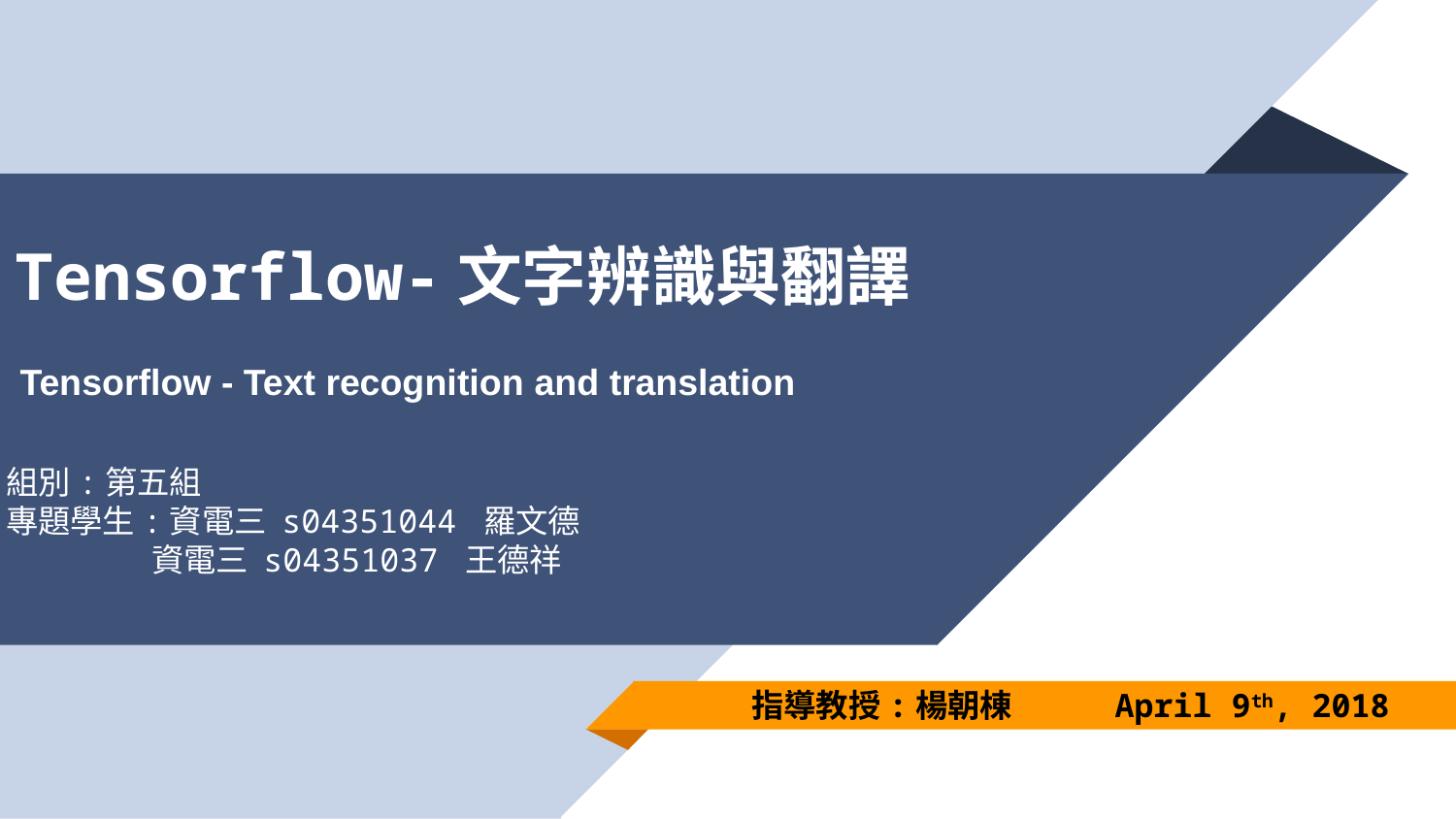

# Tensorflow-文字辨識與翻譯
Tensorflow - Text recognition and translation
組別:第五組
專題學生:資電三 s04351044 羅文德
	資電三 s04351037 王德祥
指導教授:楊朝棟             April 9th, 2018